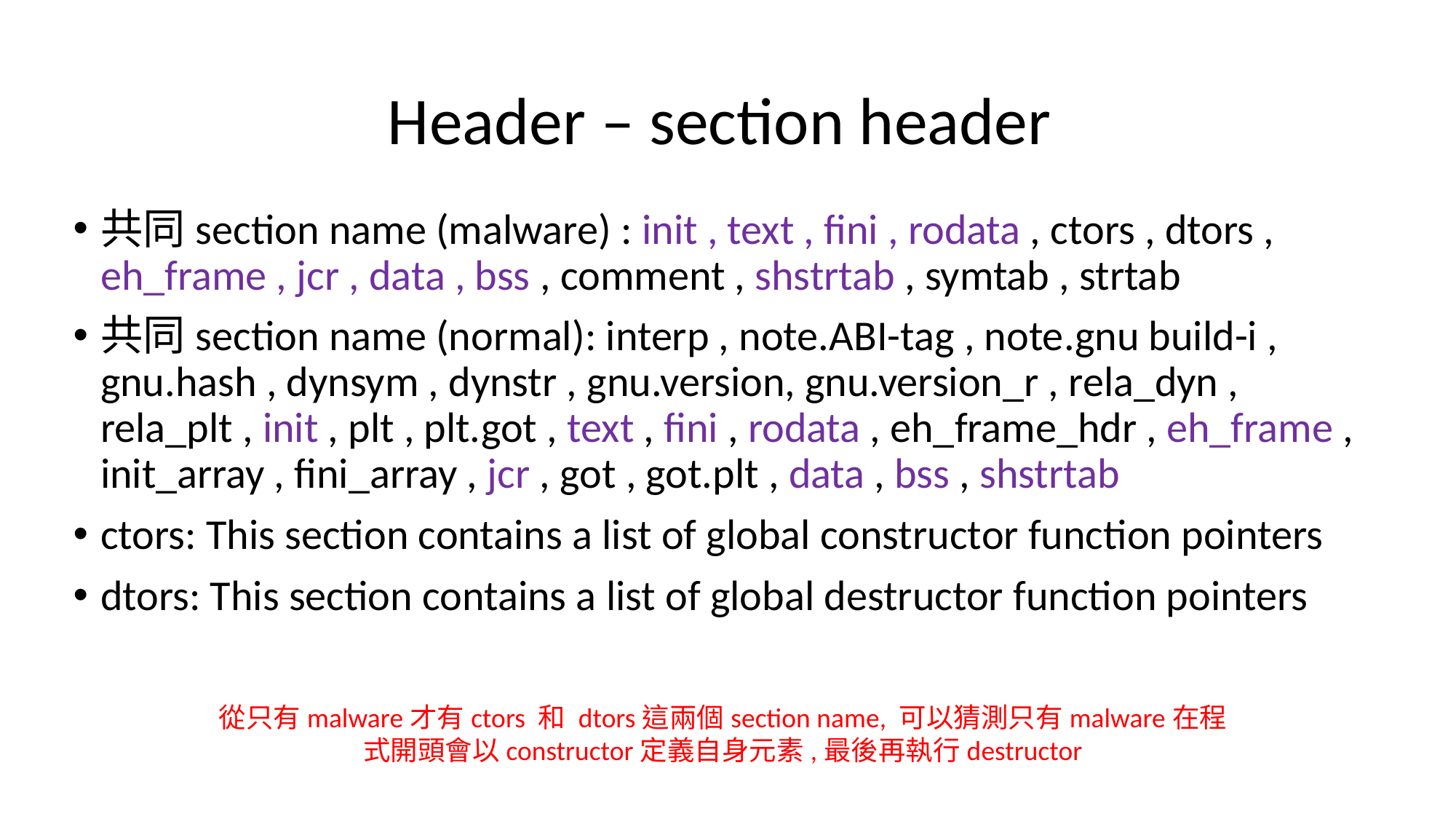

# Header – section header
共同section name (malware) : init , text , fini , rodata , ctors , dtors , eh_frame , jcr , data , bss , comment , shstrtab , symtab , strtab
共同section name (normal): interp , note.ABI-tag , note.gnu build-i , gnu.hash , dynsym , dynstr , gnu.version, gnu.version_r , rela_dyn , rela_plt , init , plt , plt.got , text , fini , rodata , eh_frame_hdr , eh_frame , init_array , fini_array , jcr , got , got.plt , data , bss , shstrtab
ctors: This section contains a list of global constructor function pointers
dtors: This section contains a list of global destructor function pointers
從只有malware才有ctors 和 dtors這兩個section name, 可以猜測只有malware在程式開頭會以constructor定義自身元素,最後再執行destructor